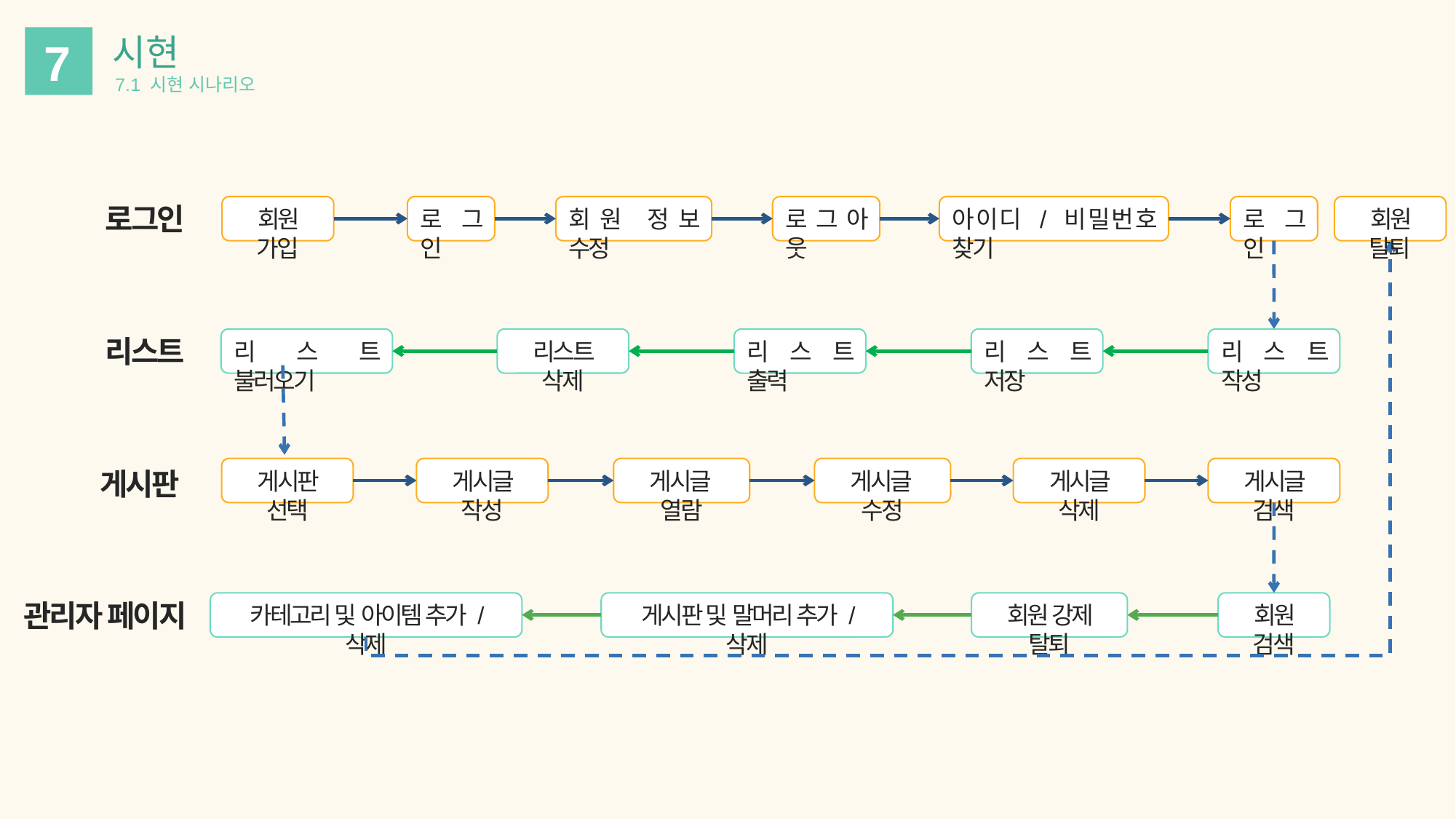

시현
7.1 시현 시나리오

7
로그인
회원 가입
로그인
회원 정보 수정
로그아웃
아이디 / 비밀번호 찾기
로그인
회원 탈퇴
리스트 불러오기
리스트 삭제
리스트 출력
리스트 저장
리스트 작성
게시판 선택
게시글 작성
게시글  열람
게시글  수정
게시글 삭제
게시글 검색
카테고리 및 아이템 추가 / 삭제
게시판 및 말머리 추가 / 삭제
회원 강제 탈퇴
회원 검색
리스트
게시판
관리자 페이지